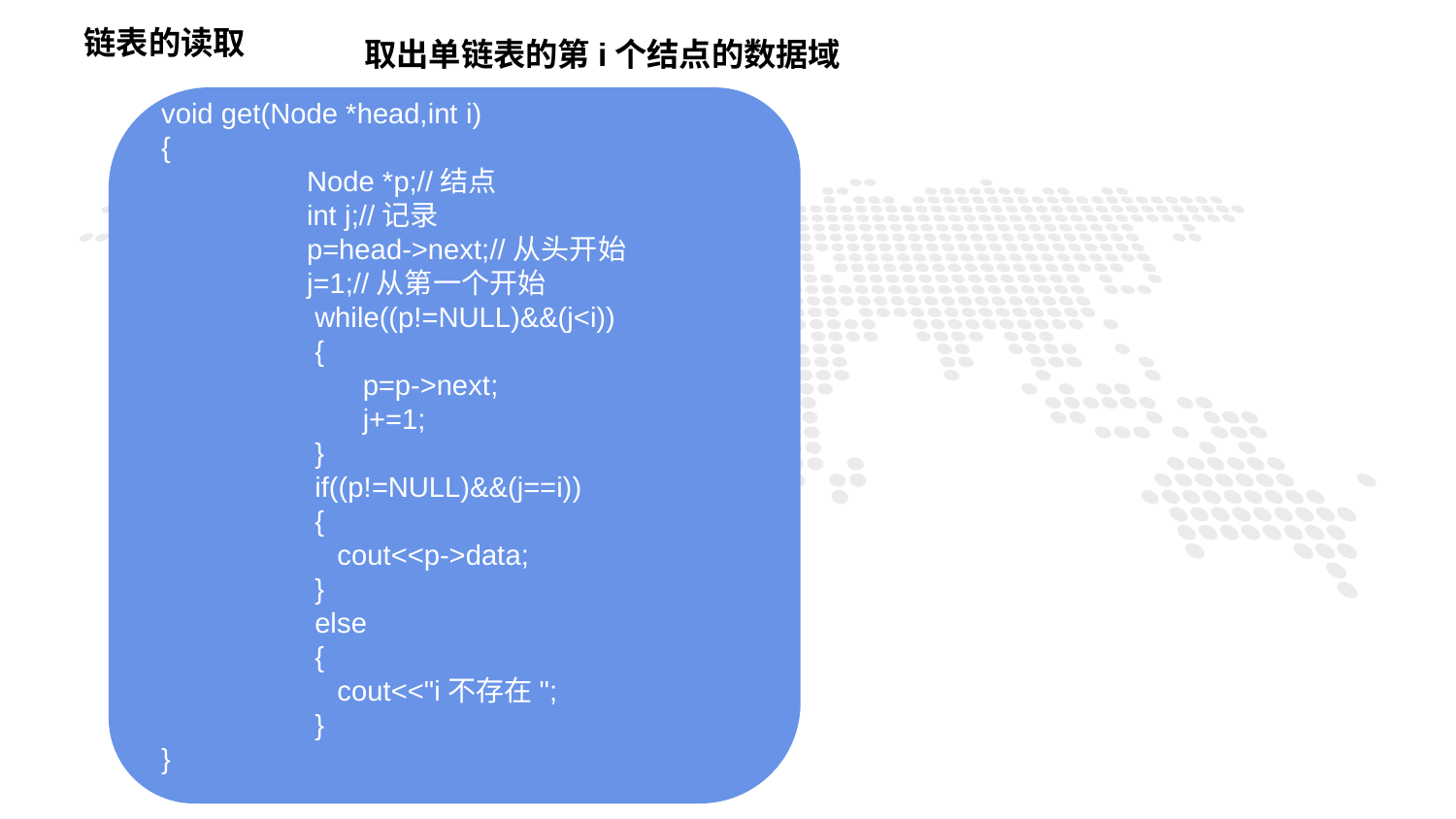

链表的读取
取出单链表的第i个结点的数据域

void get(Node *head,int i)
{
	Node *p;//结点
	int j;//记录
	p=head->next;//从头开始
	j=1;//从第一个开始
	 while((p!=NULL)&&(j<i))
	 {
	       p=p->next;
	       j+=1;
	 }
	 if((p!=NULL)&&(j==i))
	 {
                      cout<<p->data;
	 }
	 else
	 {
                      cout<<"i不存在";
	 }
}
1
PART  ONE